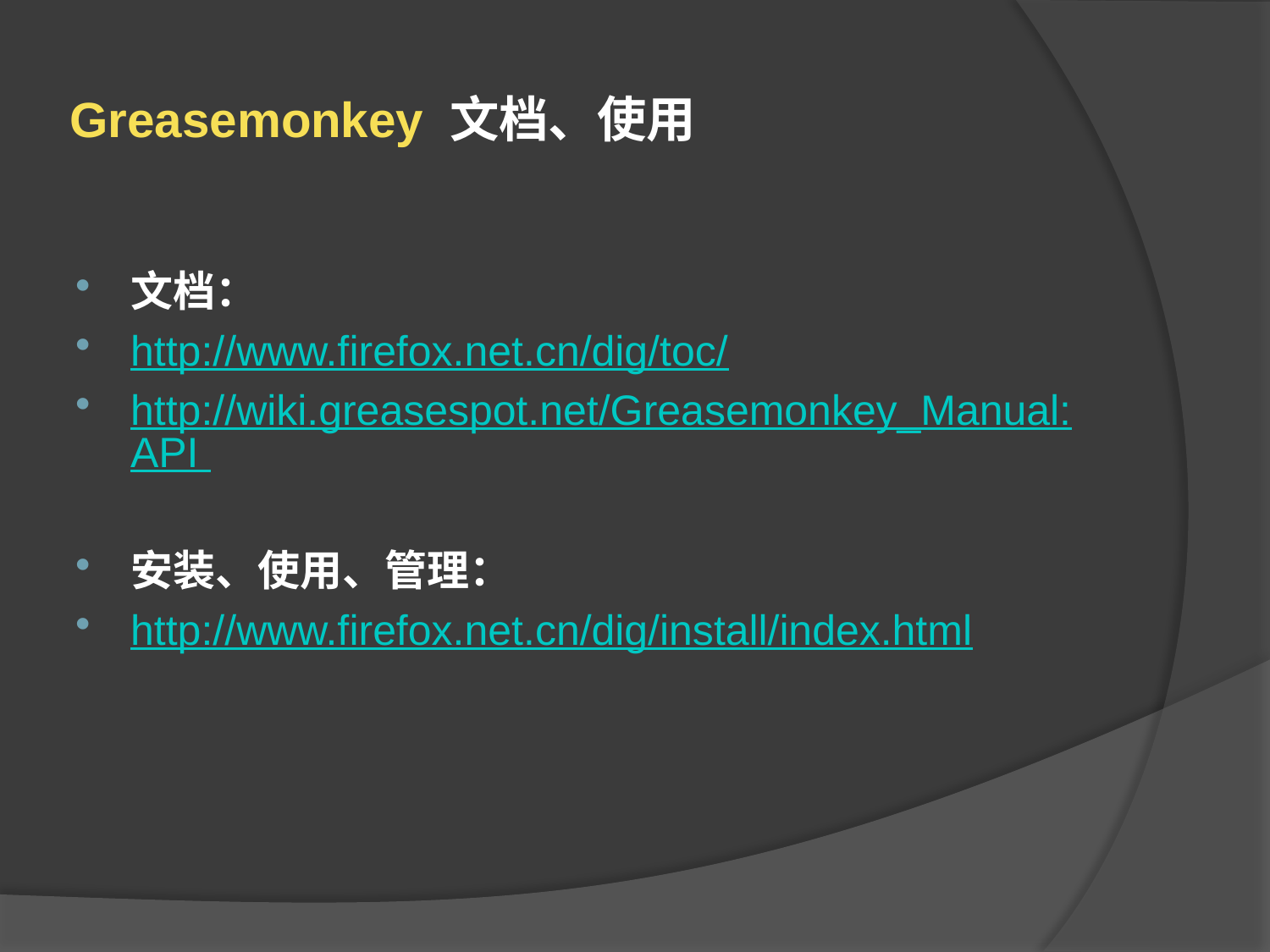

# Greasemonkey 文档、使用
文档：
http://www.firefox.net.cn/dig/toc/
http://wiki.greasespot.net/Greasemonkey_Manual:API

安装、使用、管理：
http://www.firefox.net.cn/dig/install/index.html